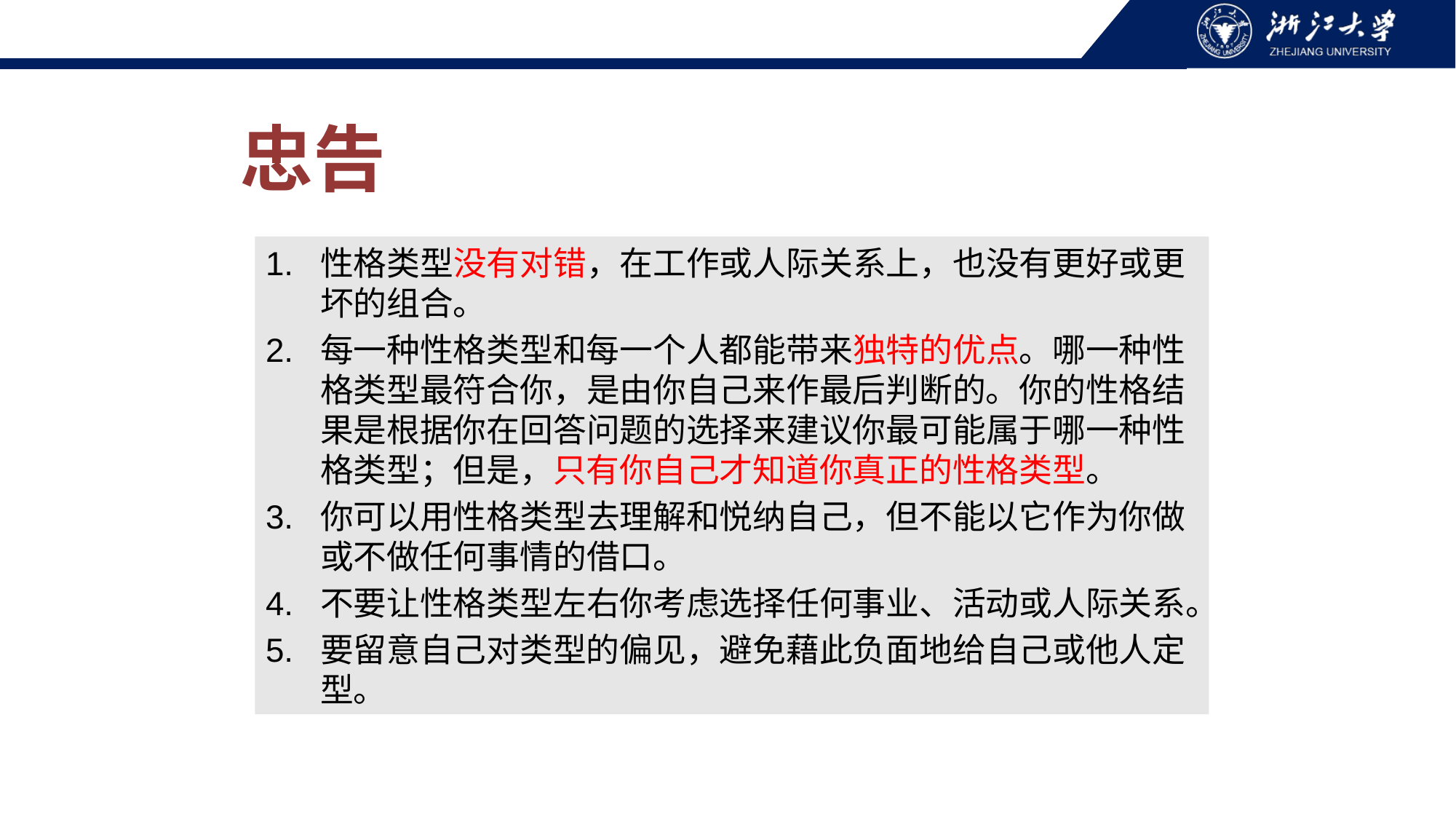

忠告
性格类型没有对错，在工作或人际关系上，也没有更好或更坏的组合。
每一种性格类型和每一个人都能带来独特的优点。哪一种性格类型最符合你，是由你自己来作最后判断的。你的性格结果是根据你在回答问题的选择来建议你最可能属于哪一种性格类型；但是，只有你自己才知道你真正的性格类型。
你可以用性格类型去理解和悦纳自己，但不能以它作为你做或不做任何事情的借口。
不要让性格类型左右你考虑选择任何事业、活动或人际关系。
要留意自己对类型的偏见，避免藉此负面地给自己或他人定型。